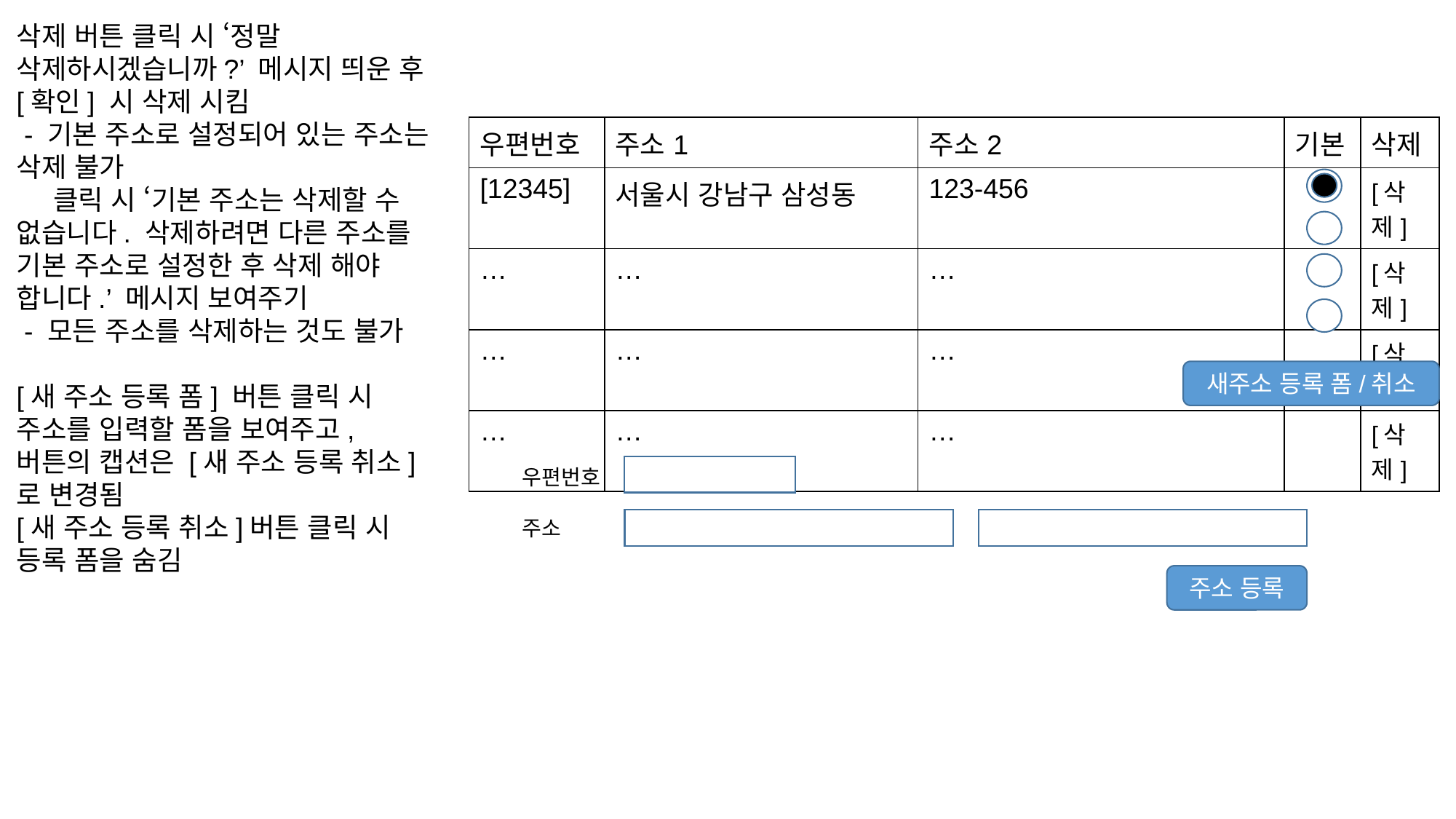

삭제 버튼 클릭 시 ‘정말 삭제하시겠습니까?’ 메시지 띄운 후 [확인] 시 삭제 시킴
 - 기본 주소로 설정되어 있는 주소는 삭제 불가
    클릭 시 ‘기본 주소는 삭제할 수 없습니다. 삭제하려면 다른 주소를 기본 주소로 설정한 후 삭제 해야 합니다.’ 메시지 보여주기
 - 모든 주소를 삭제하는 것도 불가

[새 주소 등록 폼] 버튼 클릭 시 주소를 입력할 폼을 보여주고, 버튼의 캡션은 [새 주소 등록 취소]로 변경됨
[새 주소 등록 취소]버튼 클릭 시 등록 폼을 숨김

| 우편번호 | 주소1 | 주소2 | 기본 | 삭제 |
| --- | --- | --- | --- | --- |
| [12345] | 서울시 강남구 삼성동 | 123-456 |  | [삭제] |
| … | … | … |  | [삭제] |
| … | … | … |  | [삭제] |
| … | … | … |  | [삭제] |

새주소 등록 폼/취소

우편번호

주소

주소 등록